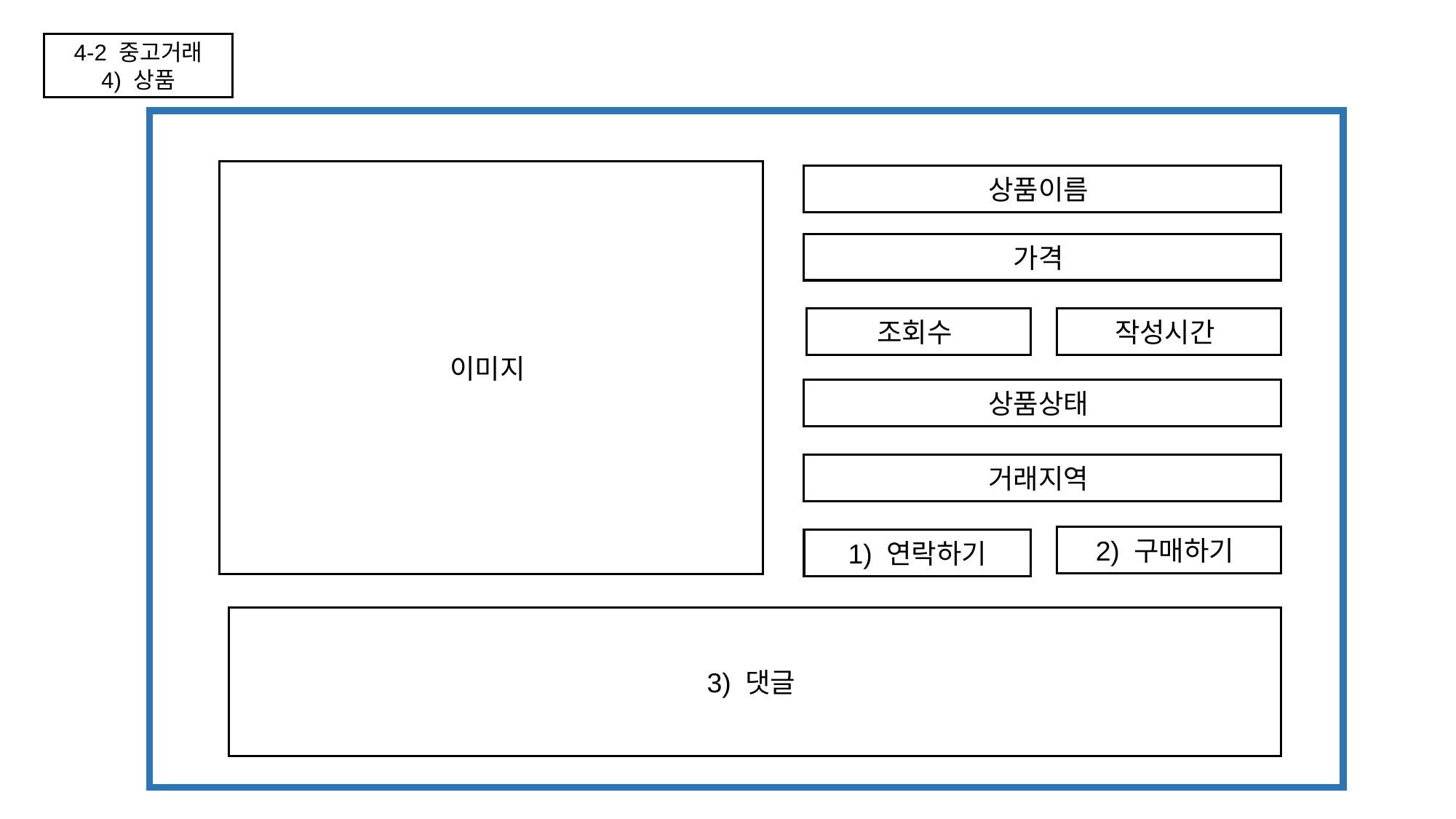

4-2 중고거래
4) 상품

이미지
상품이름
가격
작성시간
조회수
상품상태
거래지역
2) 구매하기
1) 연락하기
3) 댓글